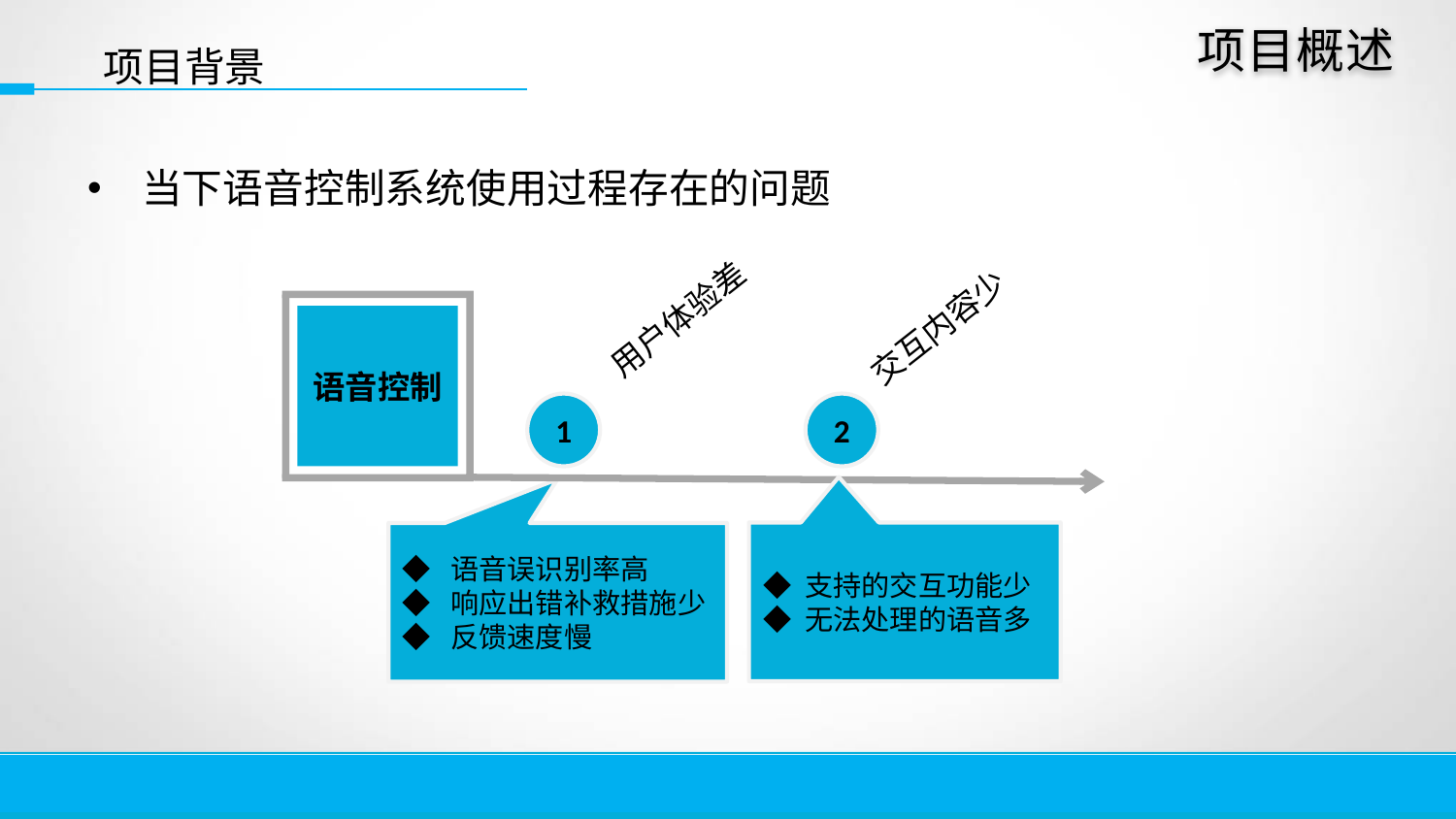

项目概述
项目背景

当下语音控制系统使用过程存在的问题
交互内容少
2

用户体验差
1
语音控制
◆ 支持的交互功能少
◆ 无法处理的语音多
◆  语音误识别率高
◆  响应出错补救措施少
◆  反馈速度慢